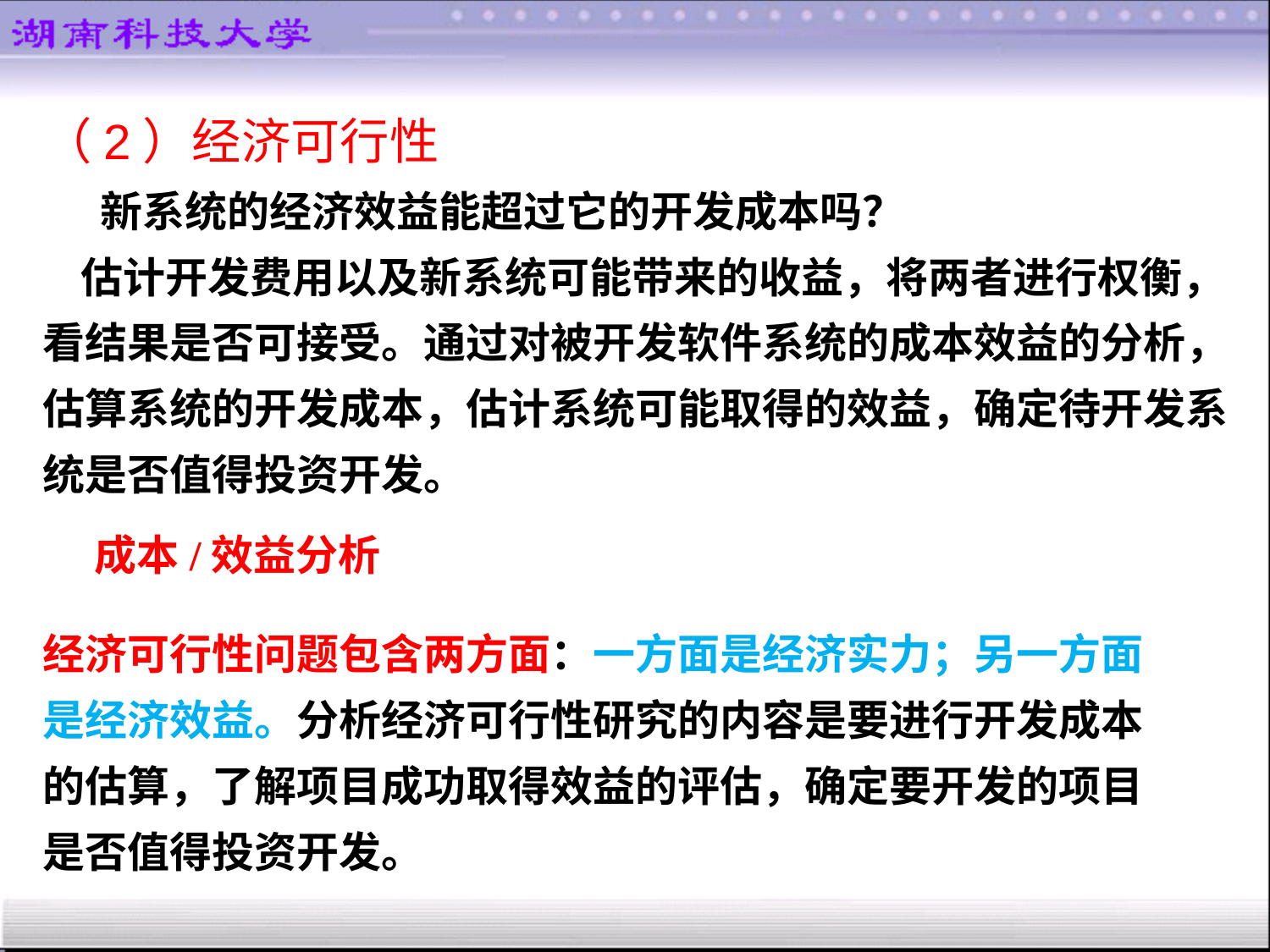

（2）经济可行性
     新系统的经济效益能超过它的开发成本吗？
   估计开发费用以及新系统可能带来的收益，将两者进行权衡，看结果是否可接受。通过对被开发软件系统的成本效益的分析，估算系统的开发成本，估计系统可能取得的效益，确定待开发系统是否值得投资开发。
 成本/效益分析
经济可行性问题包含两方面：一方面是经济实力；另一方面是经济效益。分析经济可行性研究的内容是要进行开发成本的估算，了解项目成功取得效益的评估，确定要开发的项目是否值得投资开发。